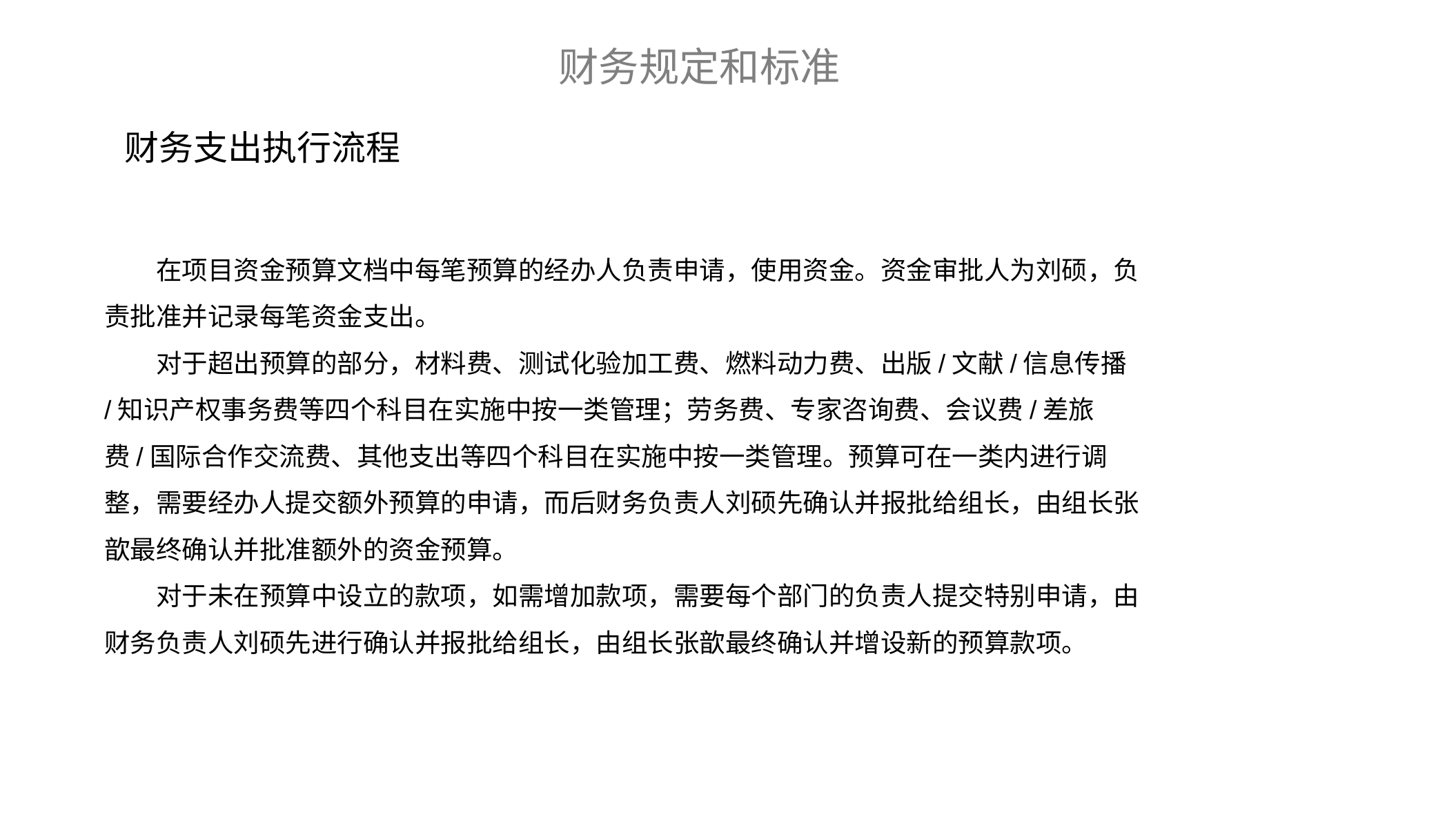

财务规定和标准
财务支出执行流程
在项目资金预算文档中每笔预算的经办人负责申请，使用资金。资金审批人为刘硕，负责批准并记录每笔资金支出。
对于超出预算的部分，材料费、测试化验加工费、燃料动力费、出版/文献/信息传播/知识产权事务费等四个科目在实施中按一类管理；劳务费、专家咨询费、会议费/差旅费/国际合作交流费、其他支出等四个科目在实施中按一类管理。预算可在一类内进行调整，需要经办人提交额外预算的申请，而后财务负责人刘硕先确认并报批给组长，由组长张歆最终确认并批准额外的资金预算。
对于未在预算中设立的款项，如需增加款项，需要每个部门的负责人提交特别申请，由财务负责人刘硕先进行确认并报批给组长，由组长张歆最终确认并增设新的预算款项。